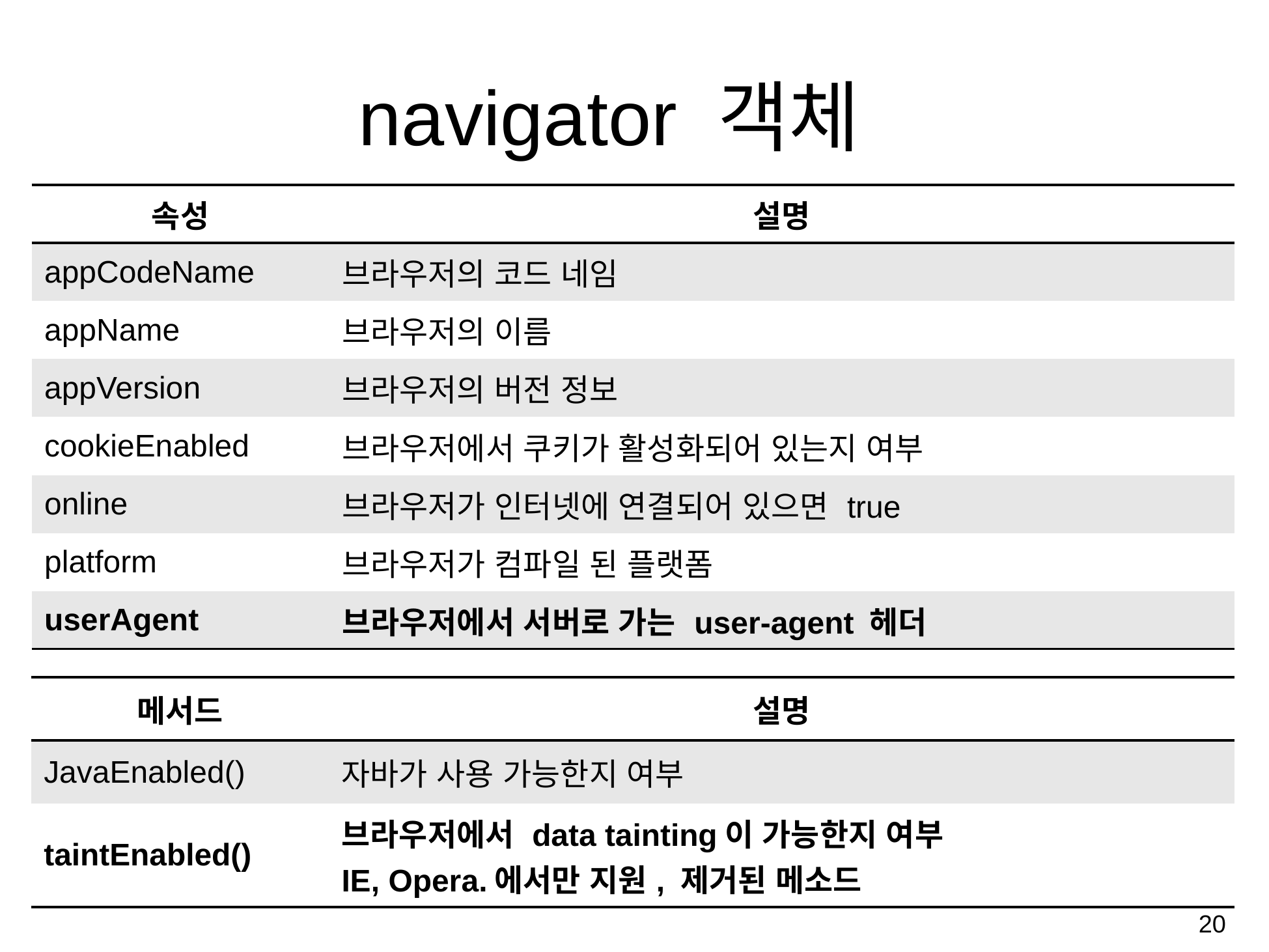

# navigator 객체
| 속성 | 설명 |
| --- | --- |
| appCodeName | 브라우저의 코드 네임 |
| appName | 브라우저의 이름 |
| appVersion | 브라우저의 버전 정보 |
| cookieEnabled | 브라우저에서 쿠키가 활성화되어 있는지 여부 |
| online | 브라우저가 인터넷에 연결되어 있으면 true |
| platform | 브라우저가 컴파일 된 플랫폼 |
| userAgent | 브라우저에서 서버로 가는 user-agent 헤더 |
| 메서드 | 설명 |
| --- | --- |
| JavaEnabled() | 자바가 사용 가능한지 여부 |
| taintEnabled() | 브라우저에서 data tainting이 가능한지 여부 IE, Opera.에서만 지원, 제거된 메소드 |
20